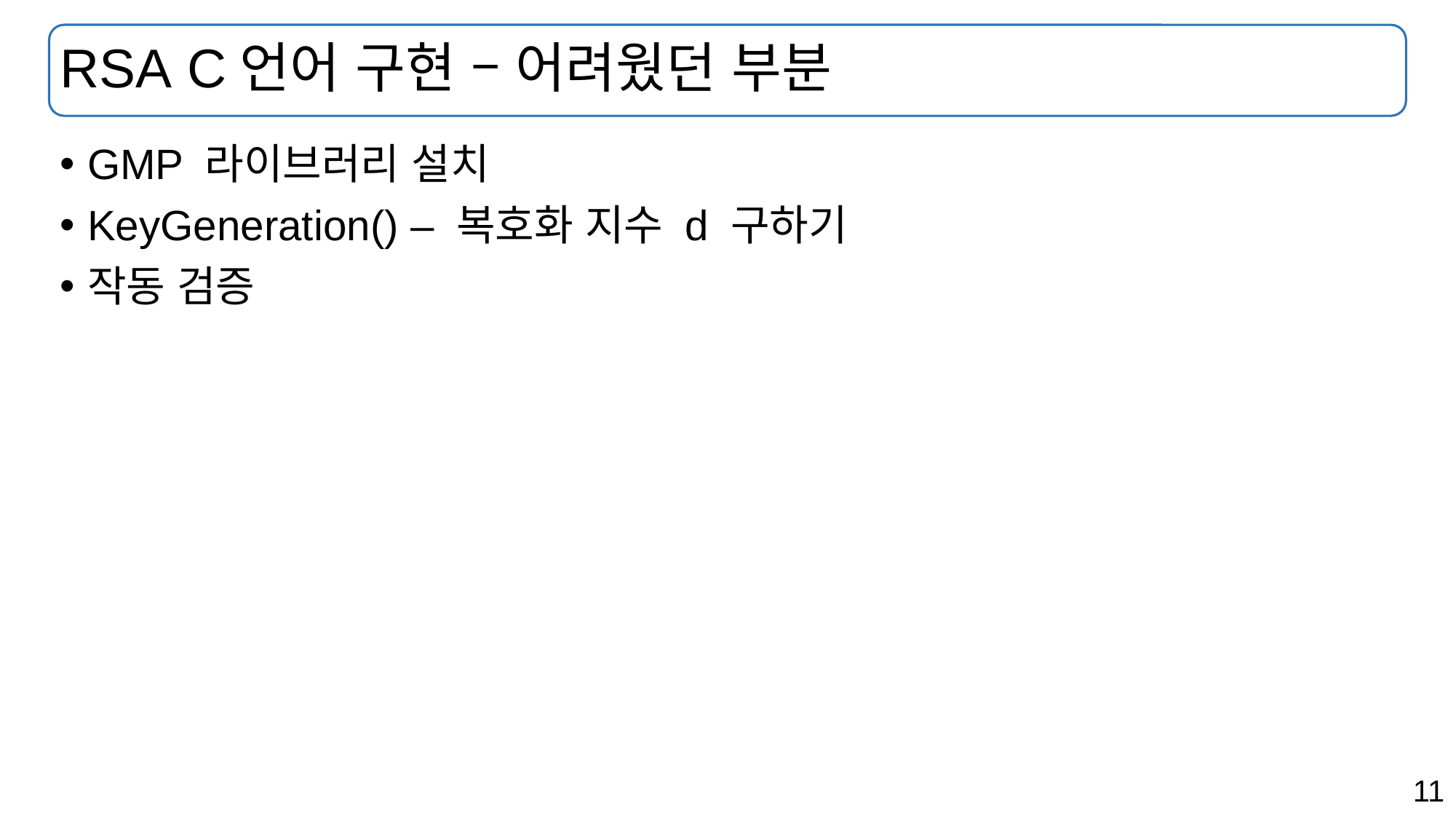

# RSA C언어 구현 – 어려웠던 부분
GMP 라이브러리 설치
KeyGeneration() – 복호화 지수 d 구하기
작동 검증